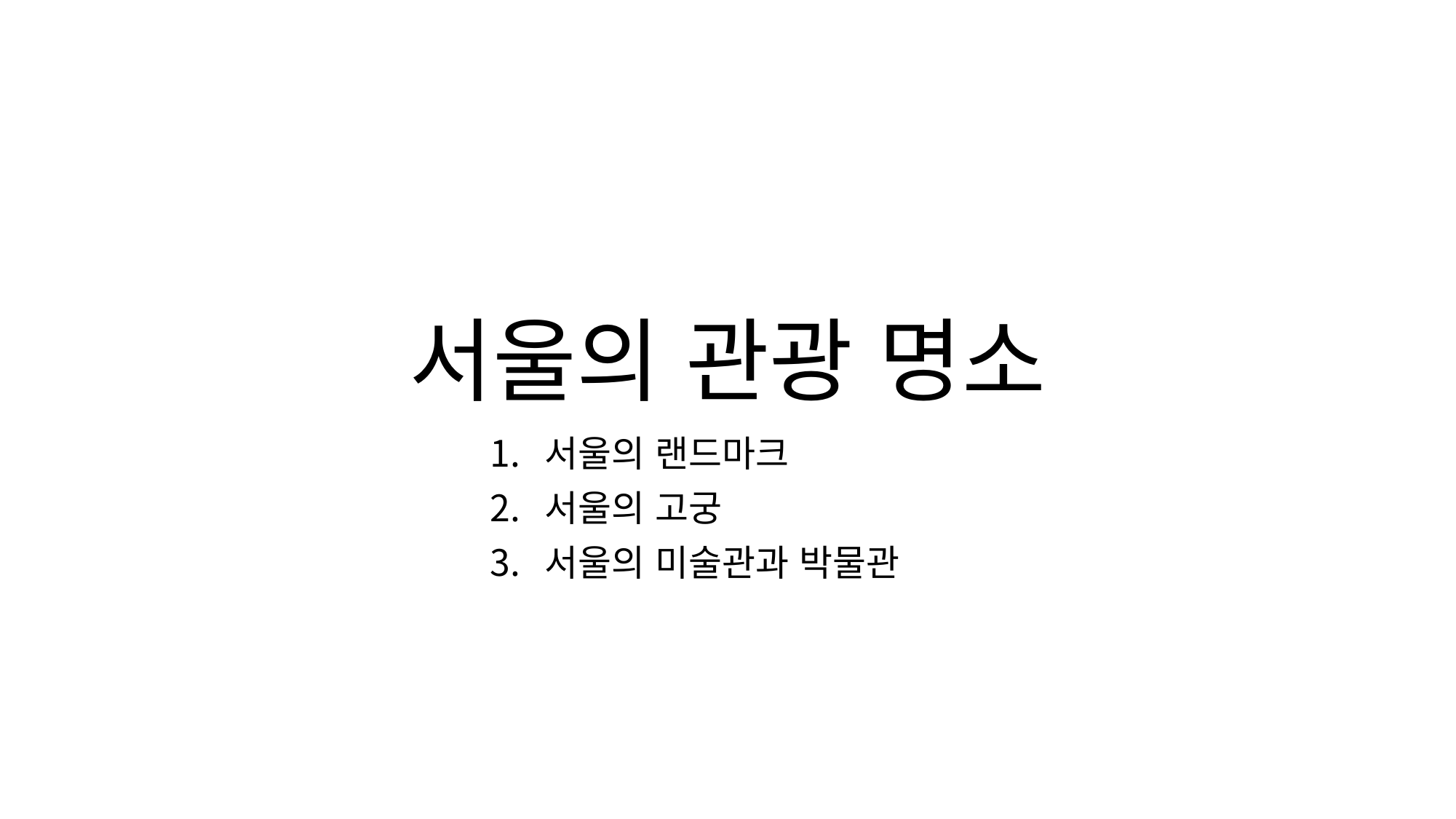

# 서울의 관광 명소
서울의 랜드마크
서울의 고궁
서울의 미술관과 박물관